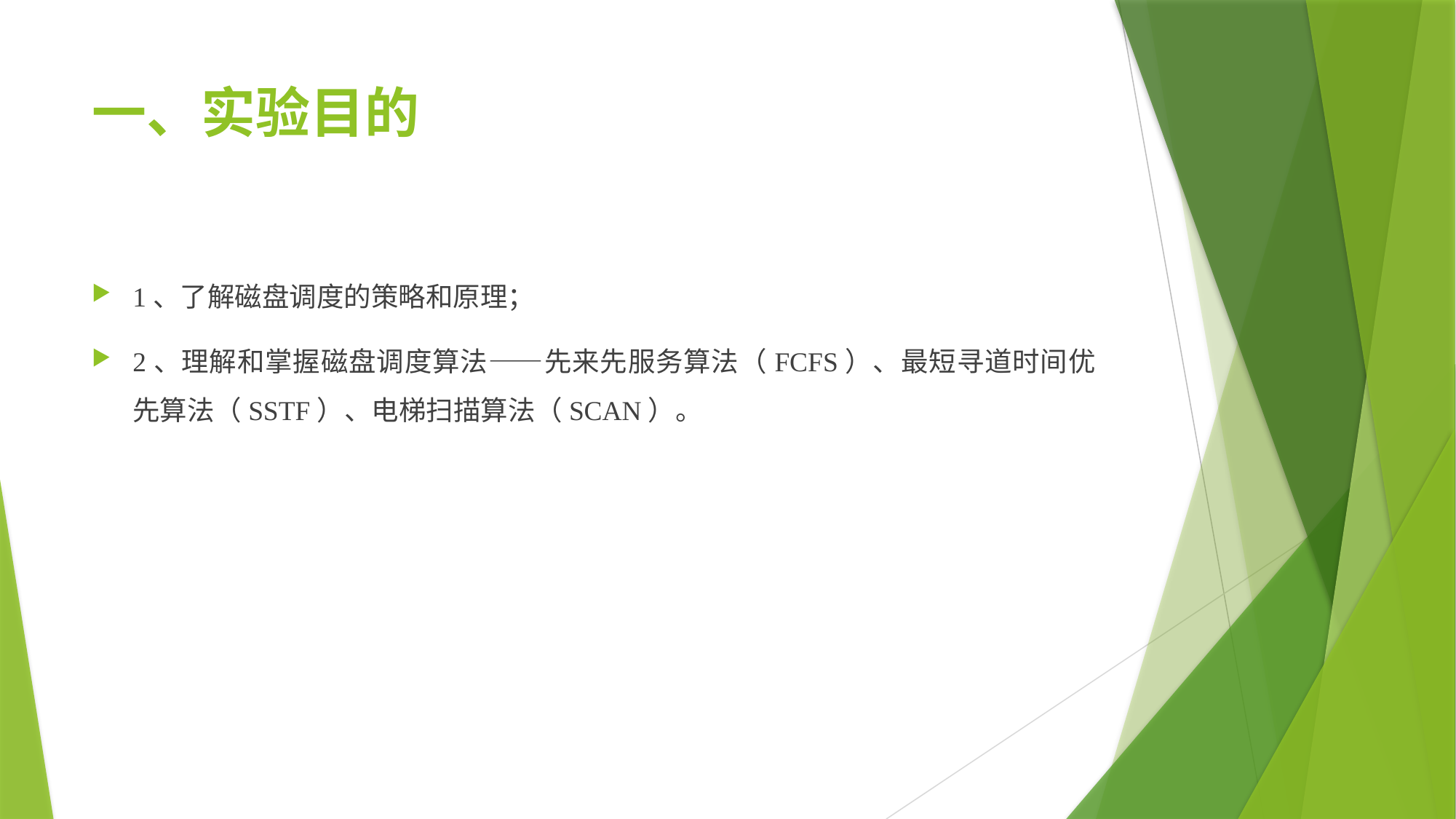

# 一、实验目的
1、了解磁盘调度的策略和原理；
2、理解和掌握磁盘调度算法——先来先服务算法（FCFS）、最短寻道时间优先算法（SSTF）、电梯扫描算法（SCAN）。